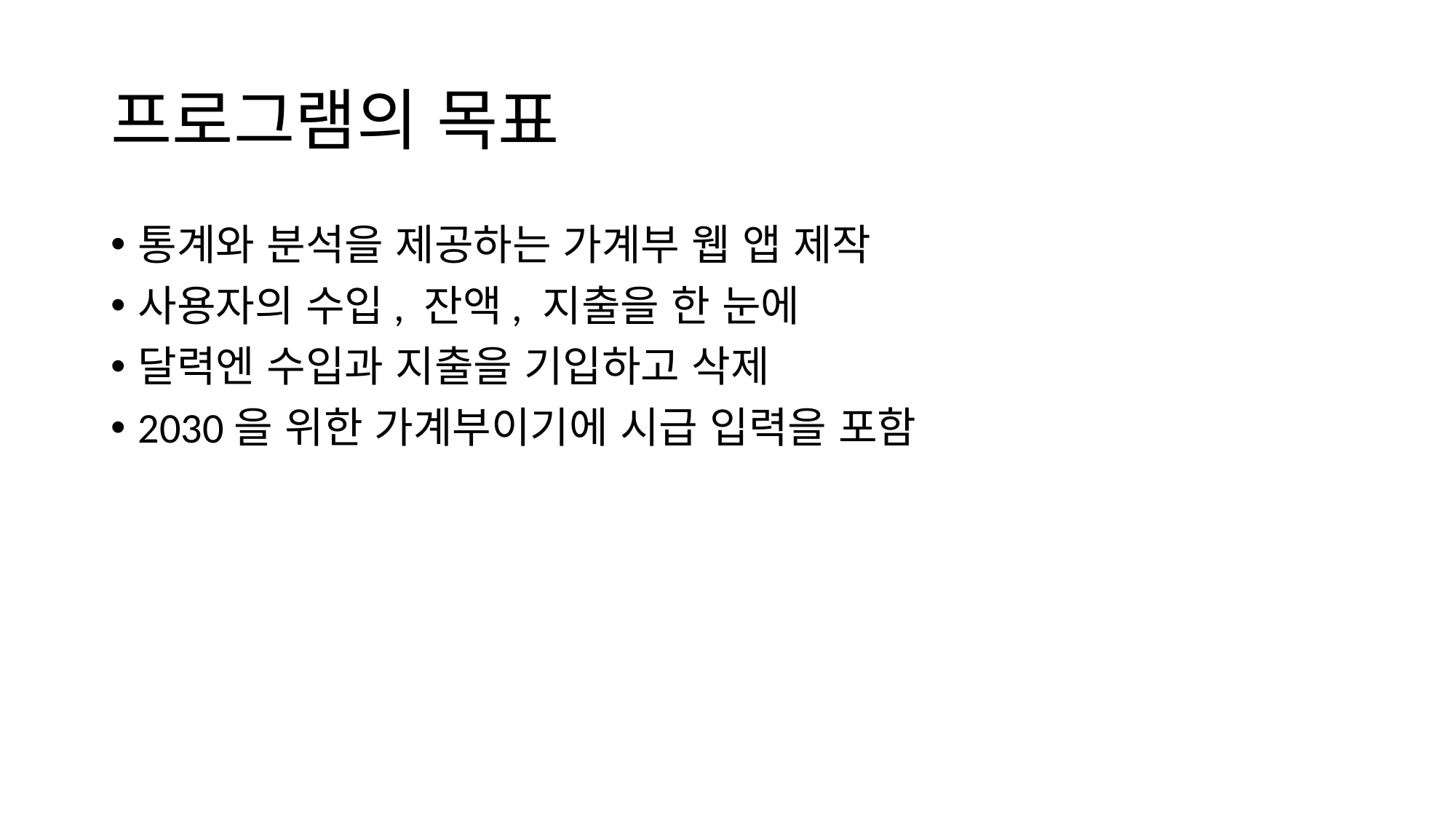

# 프로그램의 목표
통계와 분석을 제공하는 가계부 웹 앱 제작
사용자의 수입, 잔액, 지출을 한 눈에
달력엔 수입과 지출을 기입하고 삭제
2030을 위한 가계부이기에 시급 입력을 포함